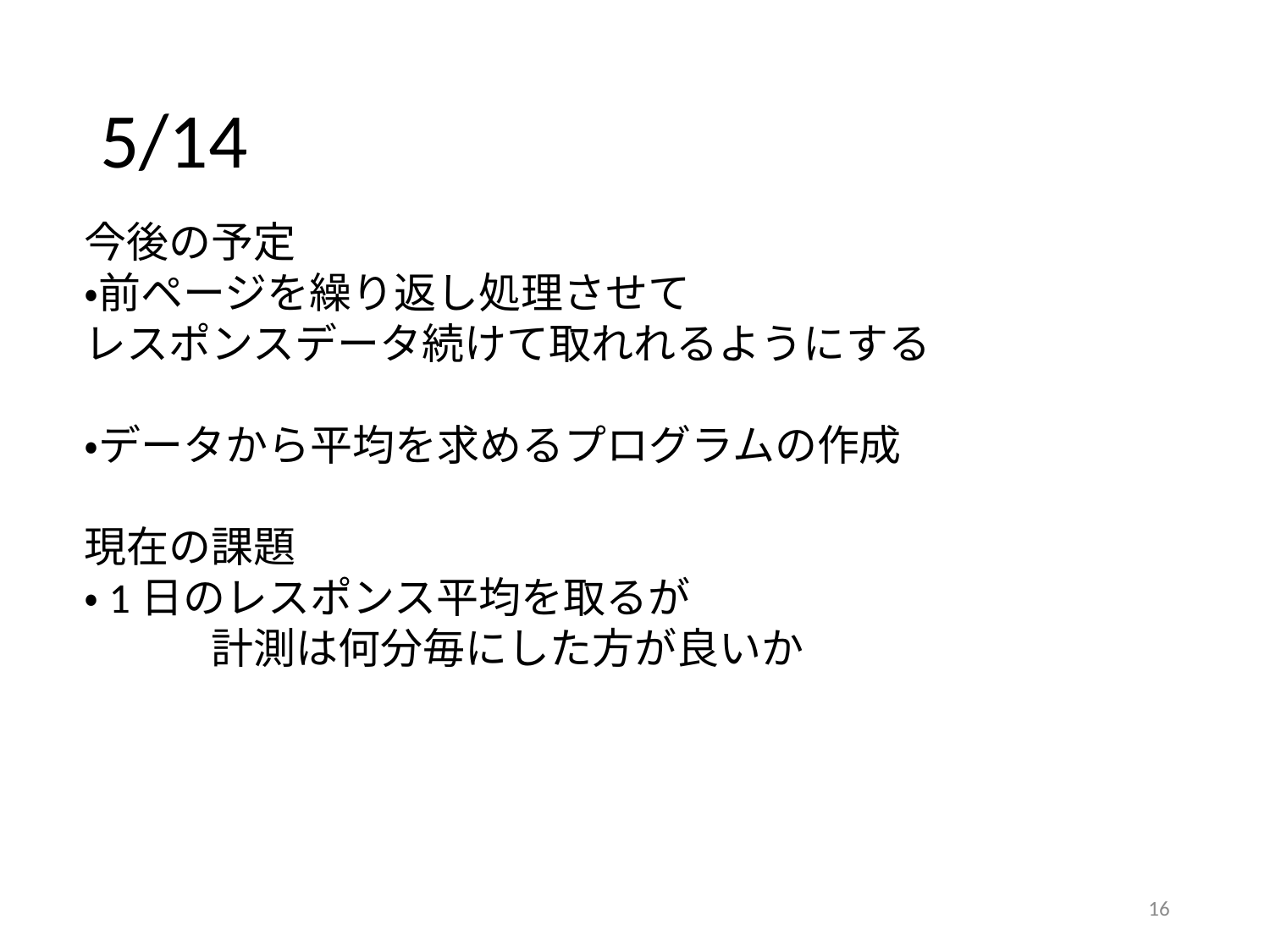

# 5/14
今後の予定
・前ページを繰り返し処理させて
レスポンスデータ続けて取れれるようにする
・データから平均を求めるプログラムの作成
現在の課題
・1日のレスポンス平均を取るが
	計測は何分毎にした方が良いか
16